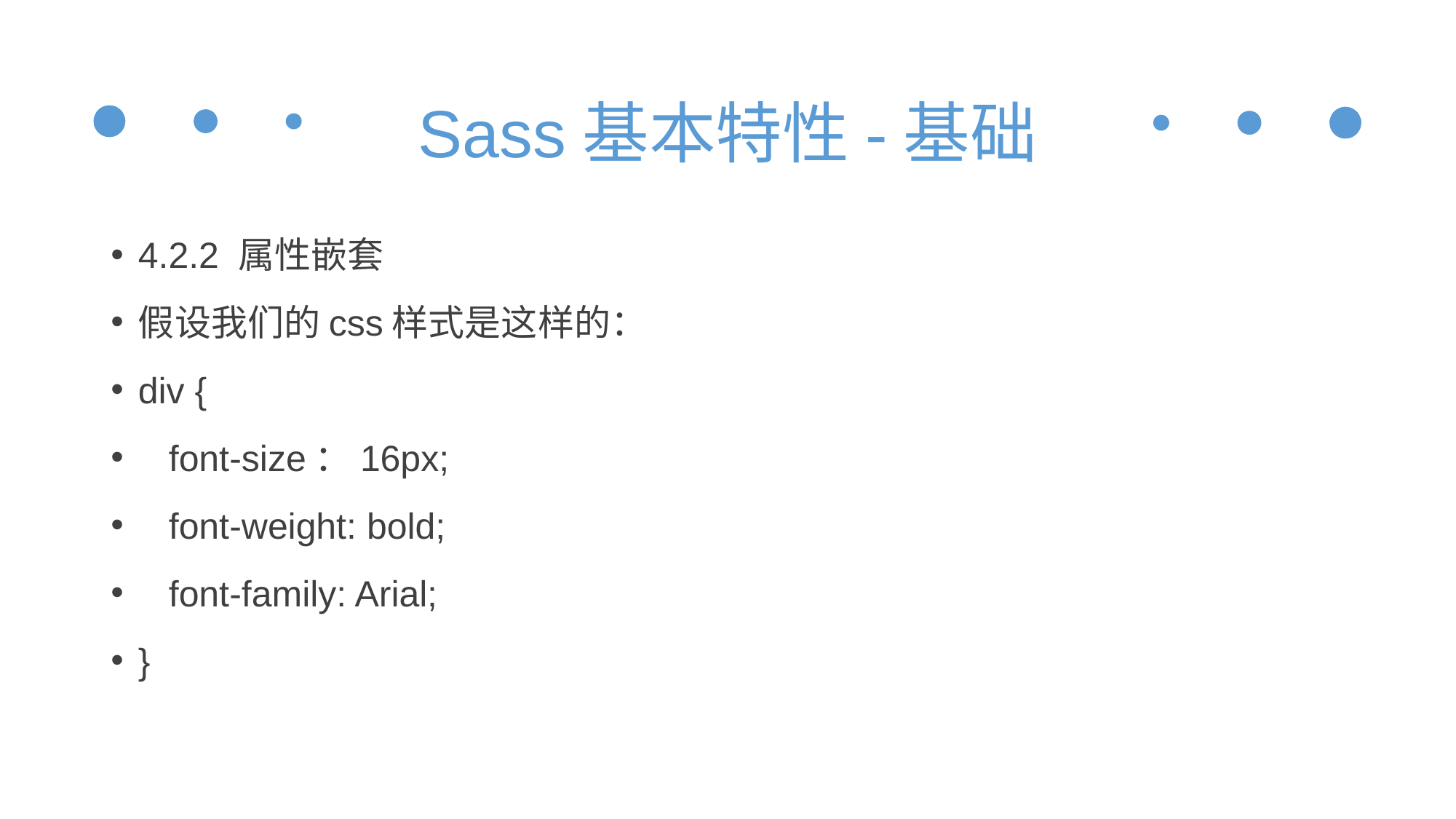

# Sass基本特性-基础
4.2.2 属性嵌套
假设我们的css样式是这样的：
div {
   font-size：16px;
   font-weight: bold;
   font-family: Arial;
}